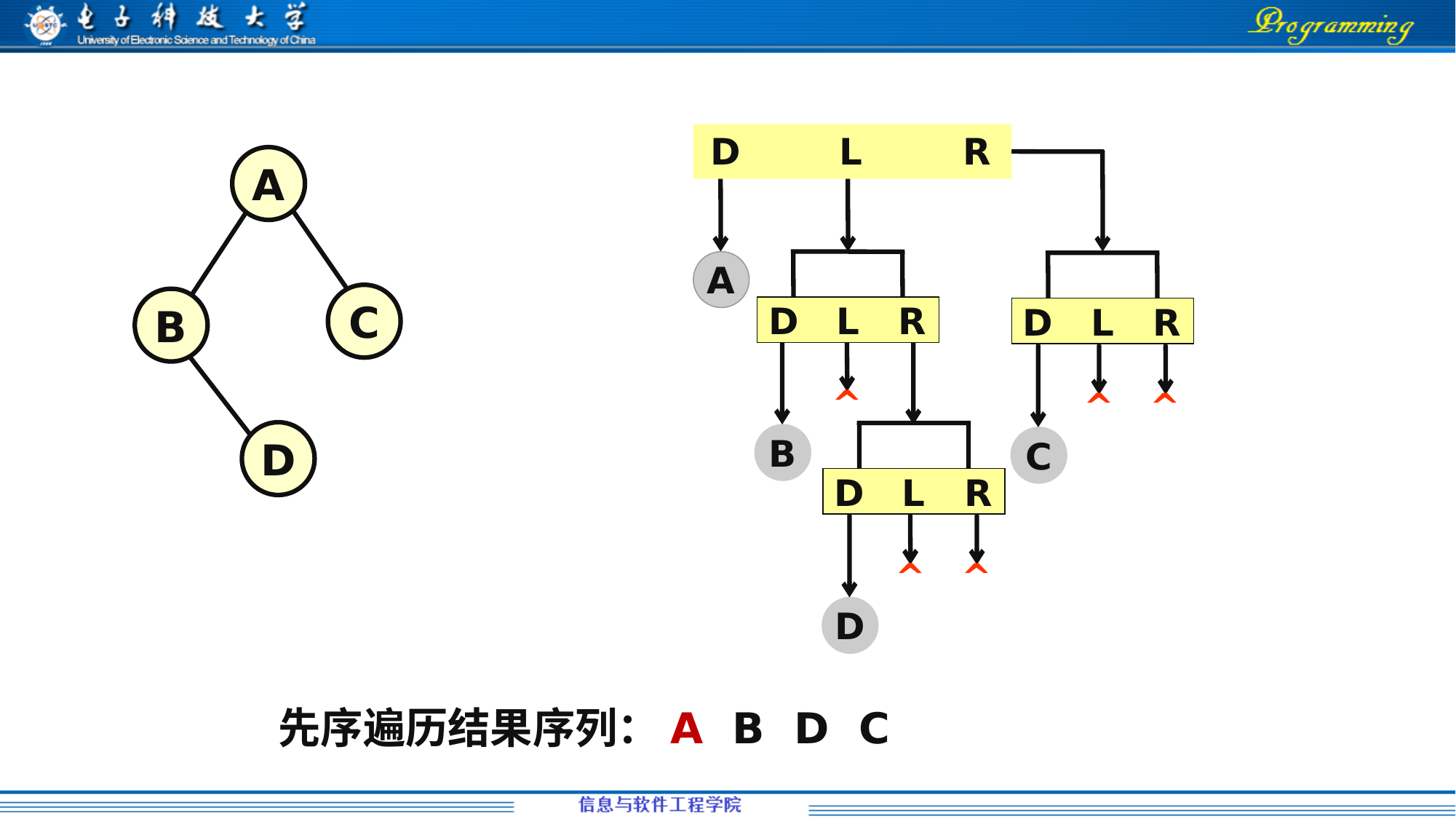

D
L
R
A

C
B

D

D
L
R

D
L
R

A

^

D
L
R

B

C

^

^

D

^

^
先序遍历结果序列：A  B  D  C